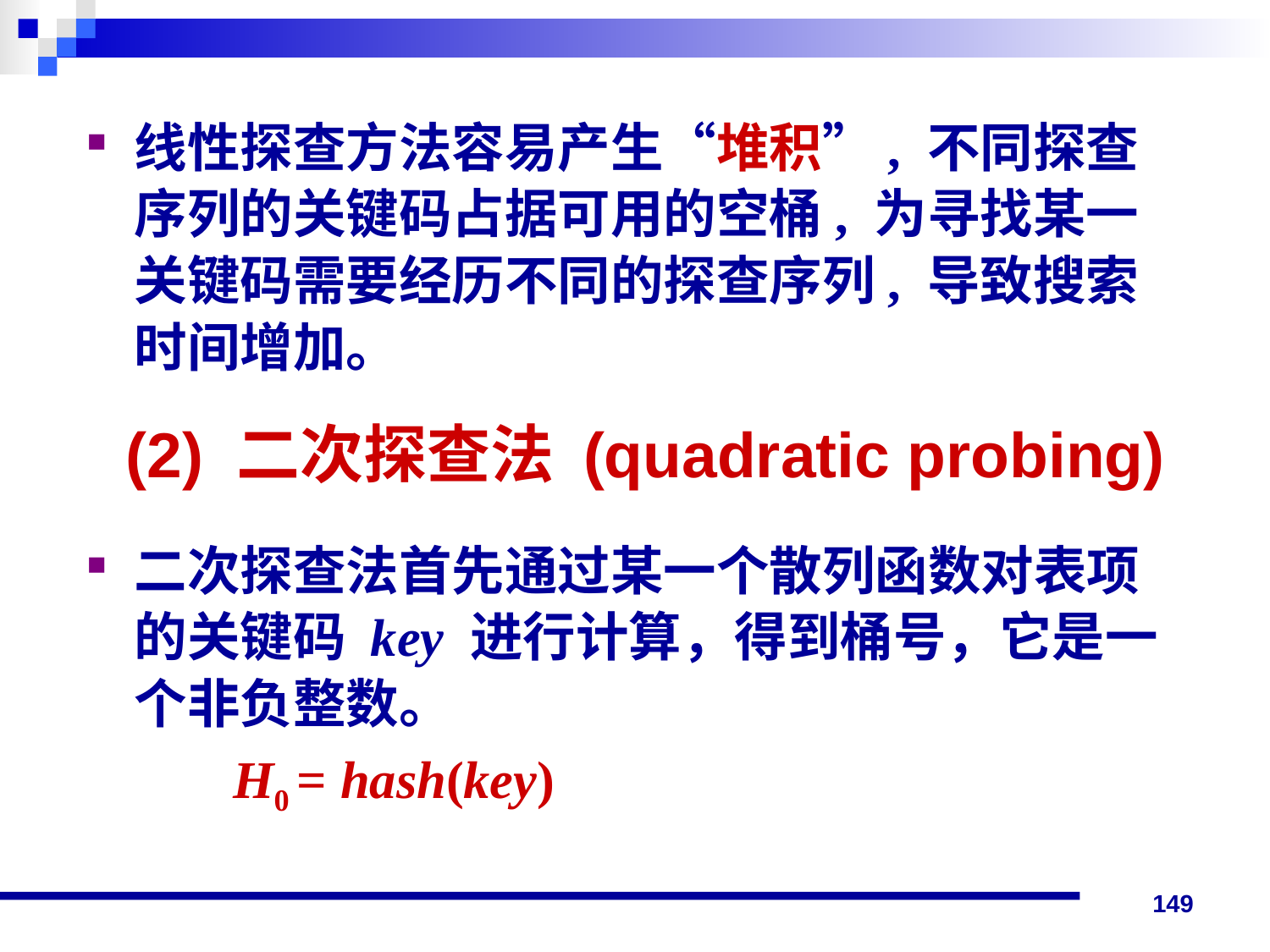

线性探查方法容易产生“堆积”, 不同探查序列的关键码占据可用的空桶, 为寻找某一关键码需要经历不同的探查序列, 导致搜索时间增加。

二次探查法首先通过某一个散列函数对表项的关键码 key 进行计算，得到桶号，它是一个非负整数。
          H0 = hash(key)
# (2) 二次探查法 (quadratic probing)
149